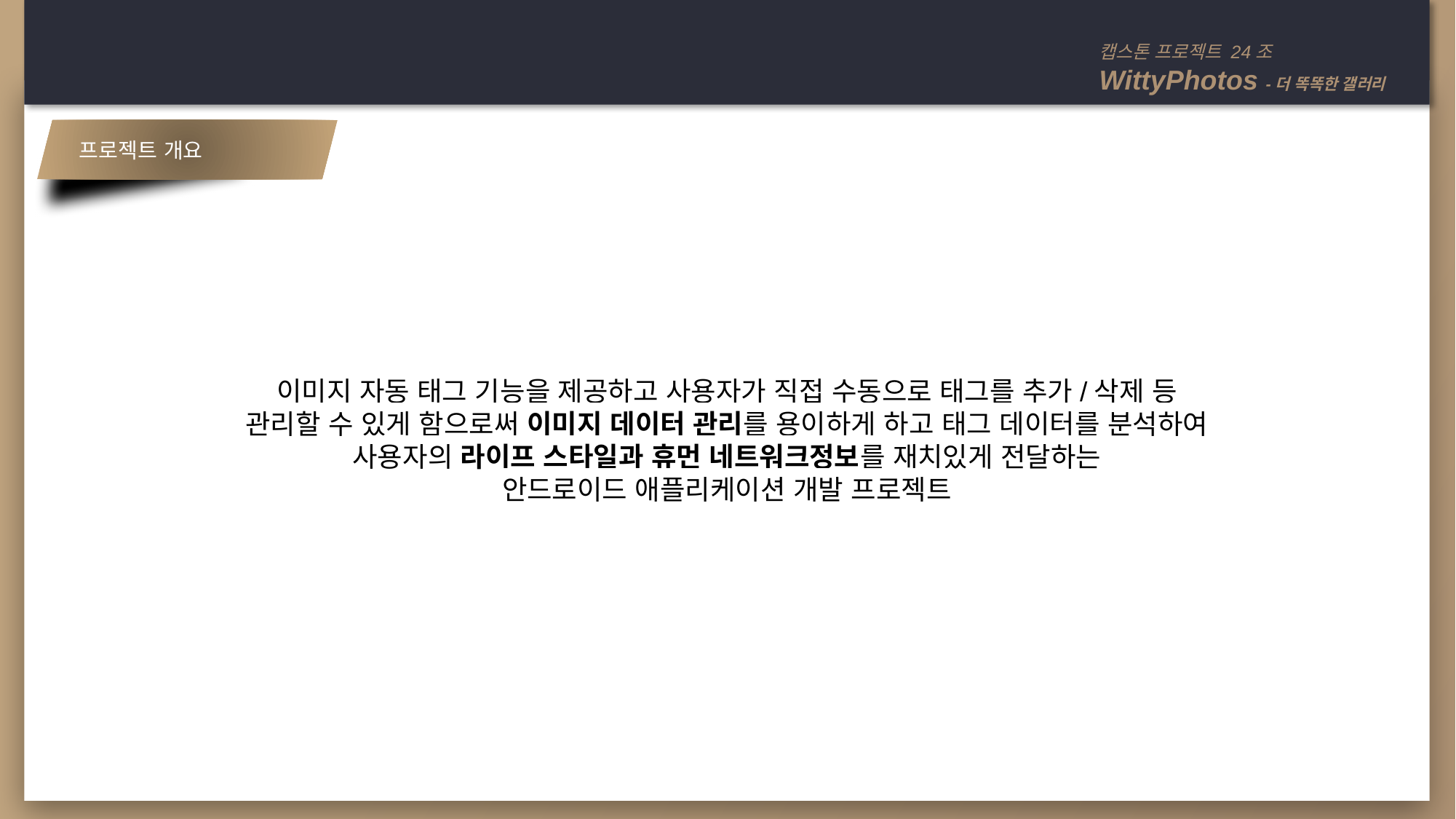

캡스톤 프로젝트 24조
WittyPhotos -더 똑똑한 갤러리

프로젝트 개요

이미지 자동 태그 기능을 제공하고 사용자가 직접 수동으로 태그를 추가/삭제 등
관리할 수 있게 함으로써 이미지 데이터 관리를 용이하게 하고 태그 데이터를 분석하여
사용자의 라이프 스타일과 휴먼 네트워크정보를 재치있게 전달하는
안드로이드 애플리케이션 개발 프로젝트